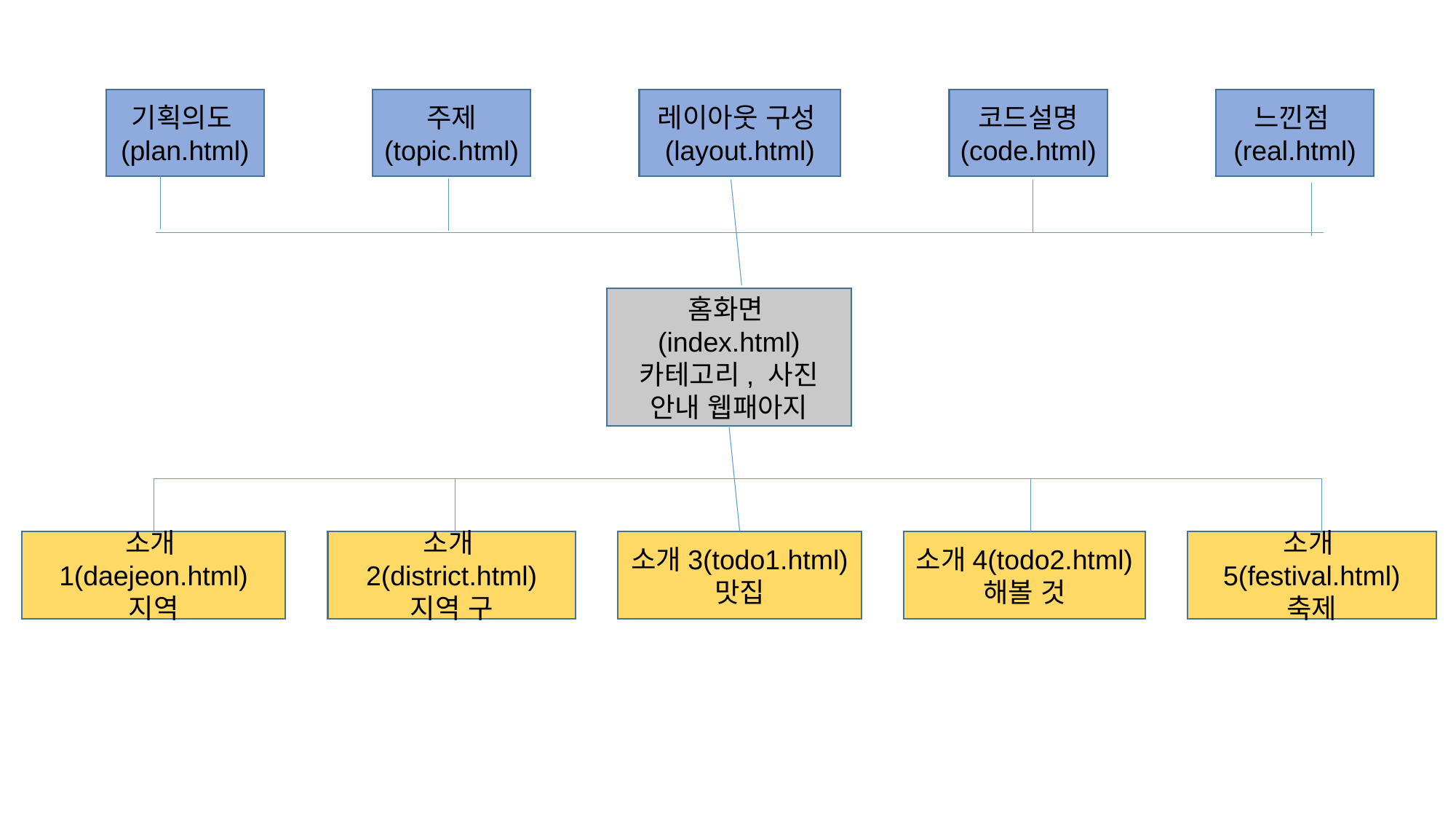

기획의도(plan.html)
주제
(topic.html)
레이아웃 구성(layout.html)
코드설명
(code.html)
느낀점(real.html)
홈화면(index.html)
카테고리, 사진 안내 웹패아지
소개1(daejeon.html)
지역
소개2(district.html)
지역 구
소개3(todo1.html)
맛집
소개4(todo2.html)
해볼 것
소개5(festival.html)
축제